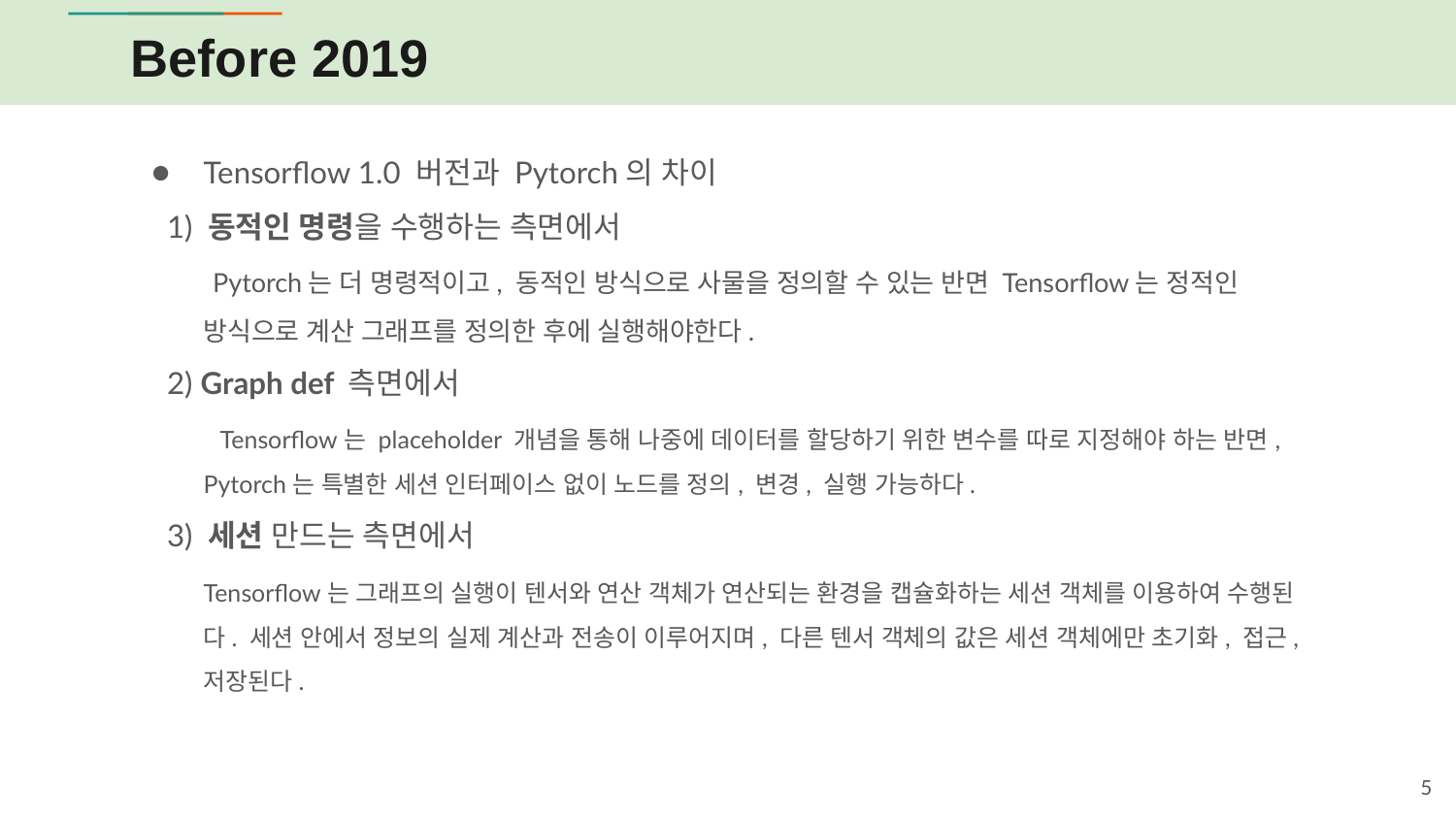

# Before 2019
Tensorflow 1.0 버전과 Pytorch의 차이
1) 동적인 명령을 수행하는 측면에서
      Pytorch는 더 명령적이고, 동적인 방식으로 사물을 정의할 수 있는 반면 Tensorflow는 정적인 방식으로 계산 그래프를 정의한 후에 실행해야한다.
2) Graph def 측면에서
       Tensorflow는 placeholder 개념을 통해 나중에 데이터를 할당하기 위한 변수를 따로 지정해야 하는 반면, Pytorch는 특별한 세션 인터페이스 없이 노드를 정의, 변경, 실행 가능하다.
3) 세션 만드는 측면에서
	Tensorflow는 그래프의 실행이 텐서와 연산 객체가 연산되는 환경을 캡슐화하는 세션 객체를 이용하여 수행된다. 세션 안에서 정보의 실제 계산과 전송이 이루어지며, 다른 텐서 객체의 값은 세션 객체에만 초기화, 접근, 저장된다.
5